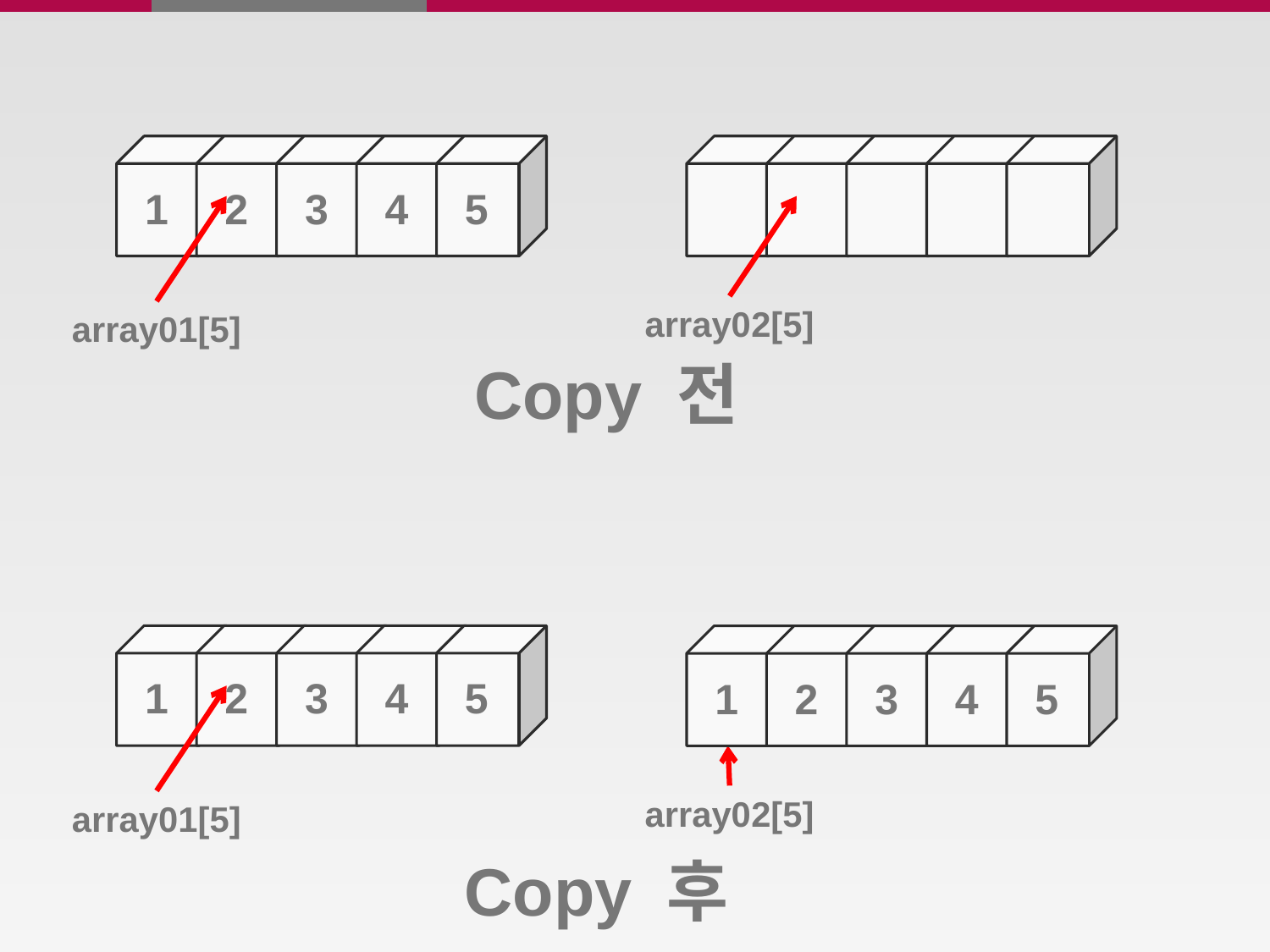

2
3
4
5
1

array02[5]
array01[5]
Copy 전

2
3
4
5
1

2
3
4
5
1
array02[5]
array01[5]
Copy 후